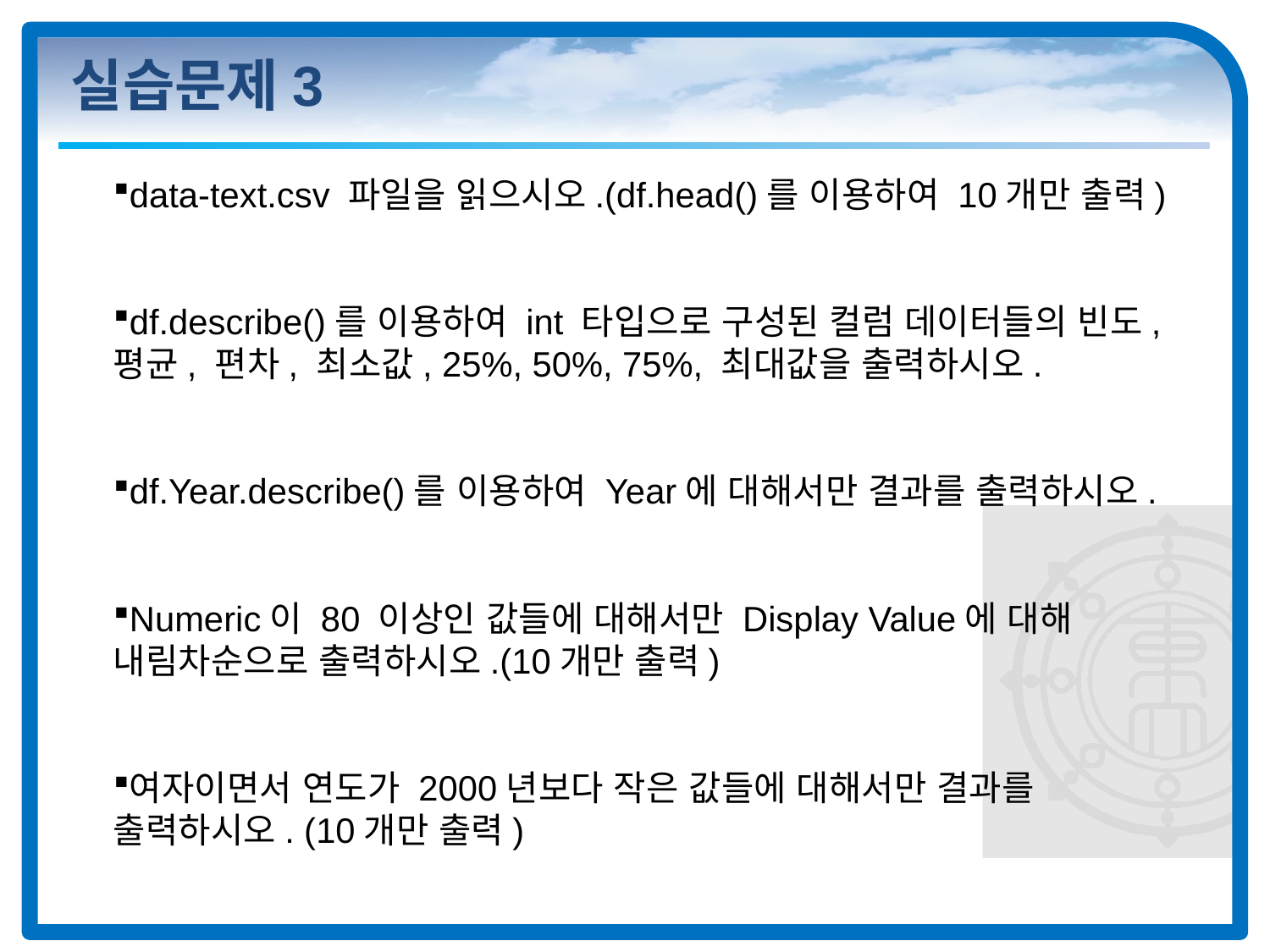

# 실습문제3
data-text.csv 파일을 읽으시오.(df.head()를 이용하여 10개만 출력)

df.describe()를 이용하여 int 타입으로 구성된 컬럼 데이터들의 빈도, 평균, 편차, 최소값, 25%, 50%, 75%, 최대값을 출력하시오.

df.Year.describe()를 이용하여 Year에 대해서만 결과를 출력하시오.

Numeric이 80 이상인 값들에 대해서만 Display Value에 대해 내림차순으로 출력하시오.(10개만 출력)

여자이면서 연도가 2000년보다 작은 값들에 대해서만 결과를 출력하시오. (10개만 출력)